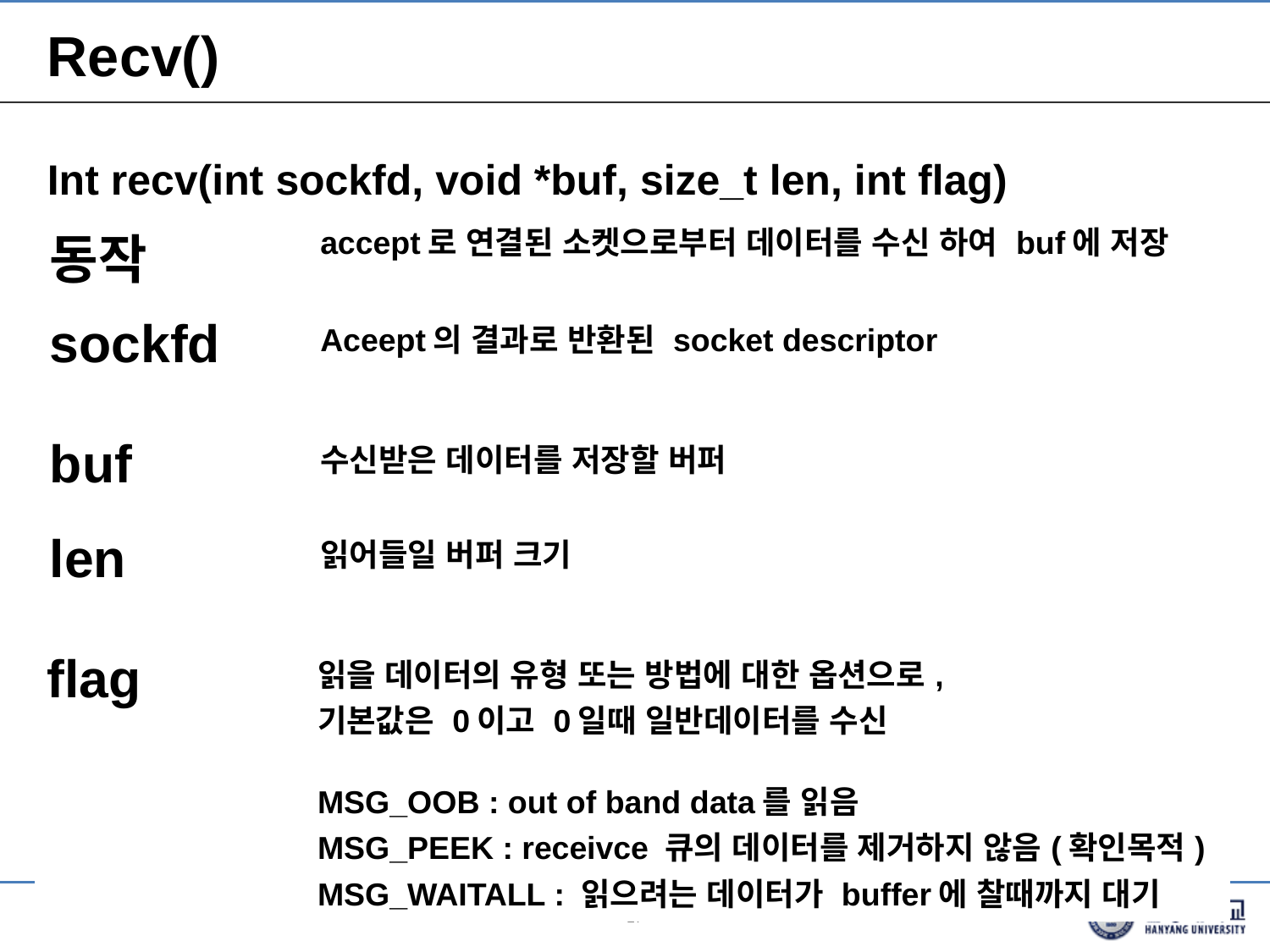

# Recv()
Int recv(int sockfd, void *buf, size_t len, int flag)

| 동작 | accept로 연결된 소켓으로부터 데이터를 수신 하여 buf에 저장 |
| --- | --- |
| sockfd | Aceept의 결과로 반환된 socket descriptor |
| --- | --- |
| buf | 수신받은 데이터를 저장할 버퍼 |
| --- | --- |
| len | 읽어들일 버퍼 크기 |
| --- | --- |
| flag | 읽을 데이터의 유형 또는 방법에 대한 옵션으로, 기본값은 0이고 0일때 일반데이터를 수신 MSG\_OOB : out of band data를 읽음 MSG\_PEEK : receivce 큐의 데이터를 제거하지 않음(확인목적) MSG\_WAITALL : 읽으려는 데이터가 buffer에 찰때까지 대기 |
| --- | --- |